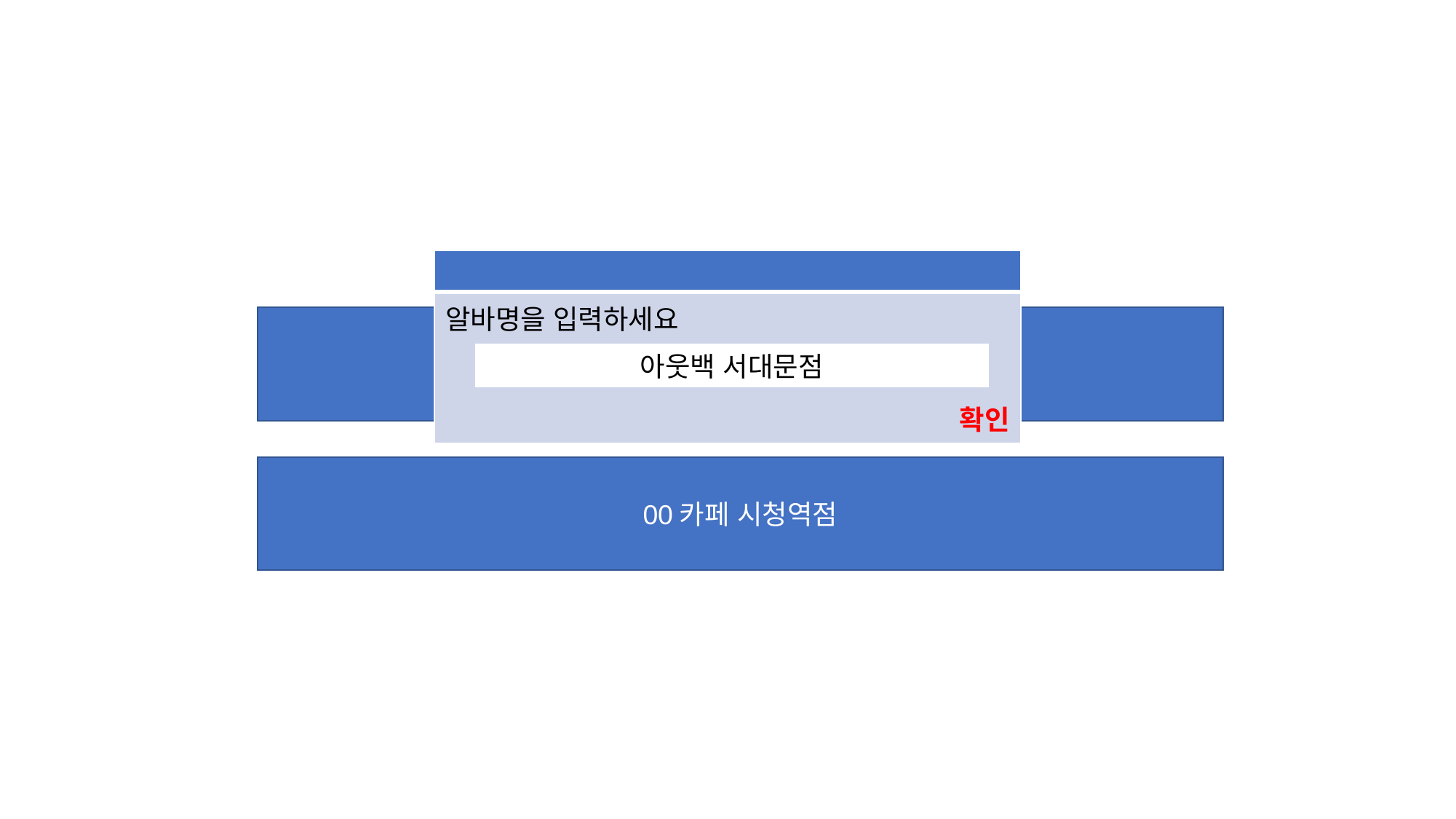

|  |
| --- |
| 알바명을 입력하세요 확인 |
00편의점 동대문점
아웃백 서대문점
00카페 시청역점